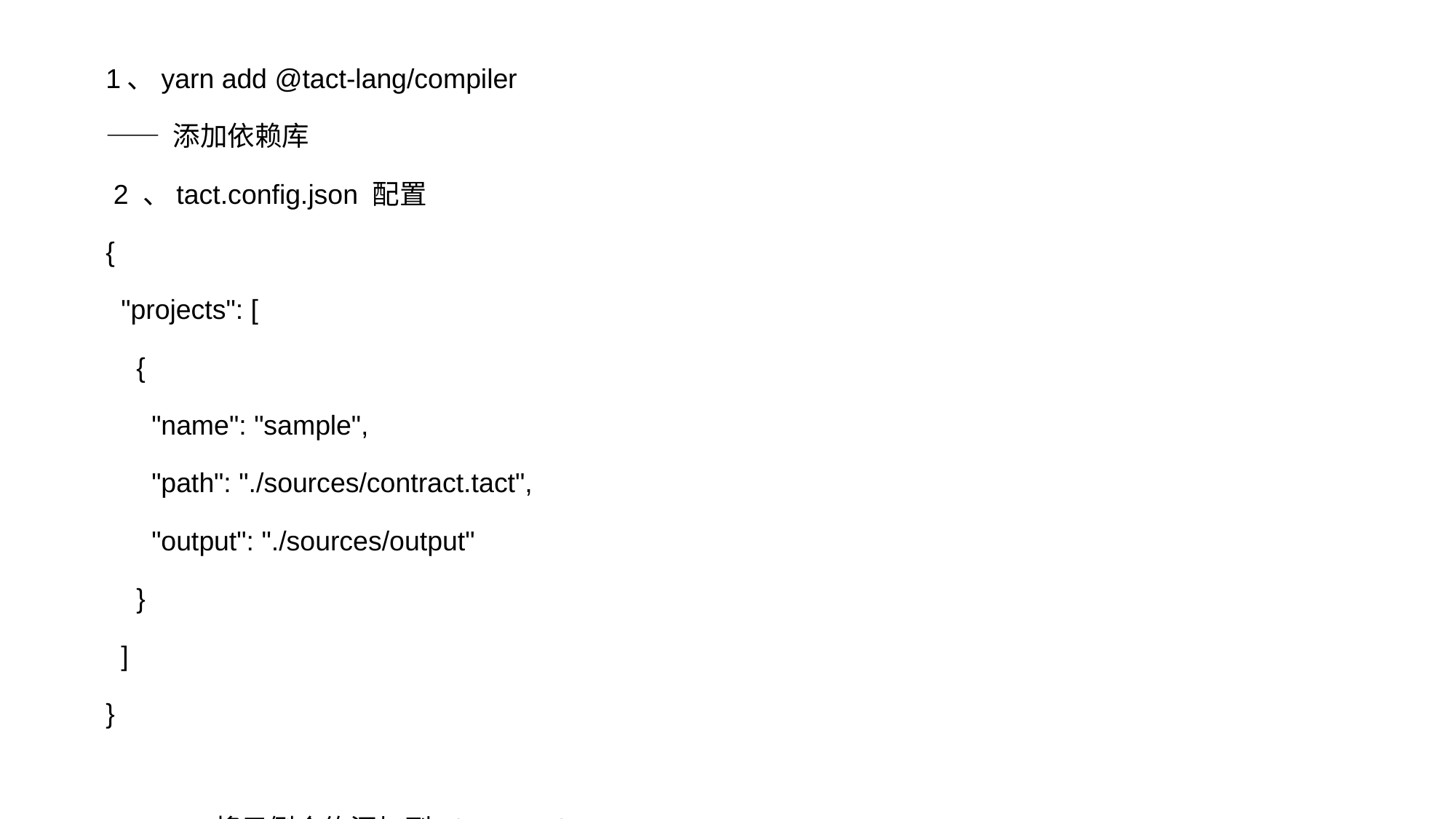

1、yarn add @tact-lang/compiler
—— 添加依赖库
 2 、tact.config.json 配置
{
  "projects": [
    {
      "name": "sample",
      "path": "./sources/contract.tact",
      "output": "./sources/output"
    }
  ]
}

3 、.... 将示例合约添加到 ./sources/contract.tact ：
4 、运行 yarn build  并在 ./sources/output 文件夹中获取已编译的合约。（VS CODE 展示）